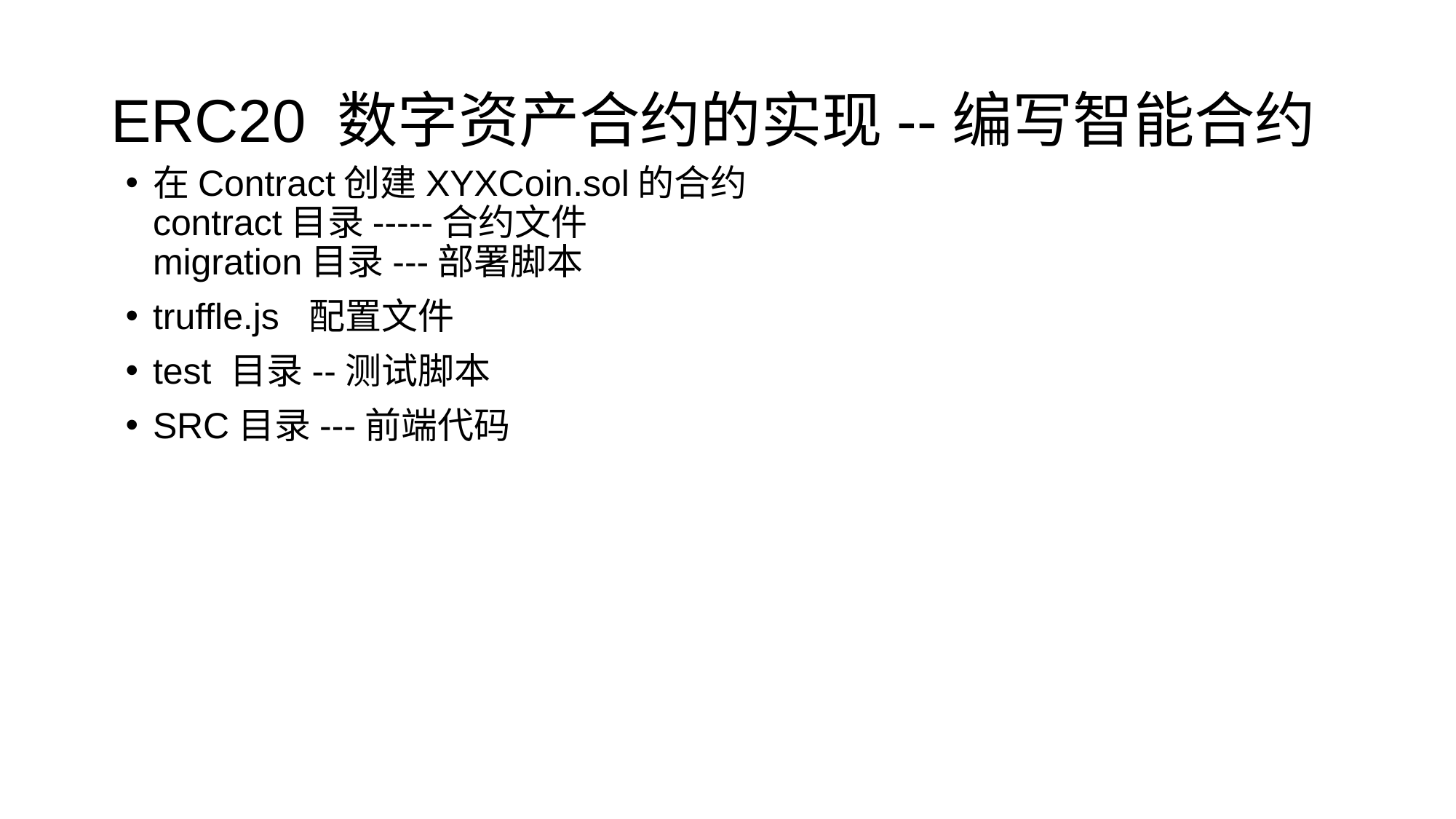

# ERC20 数字资产合约的实现--编写智能合约
在Contract创建XYXCoin.sol的合约
contract目录-----合约文件
migration目录---部署脚本
truffle.js  配置文件
test 目录--测试脚本
SRC目录---前端代码